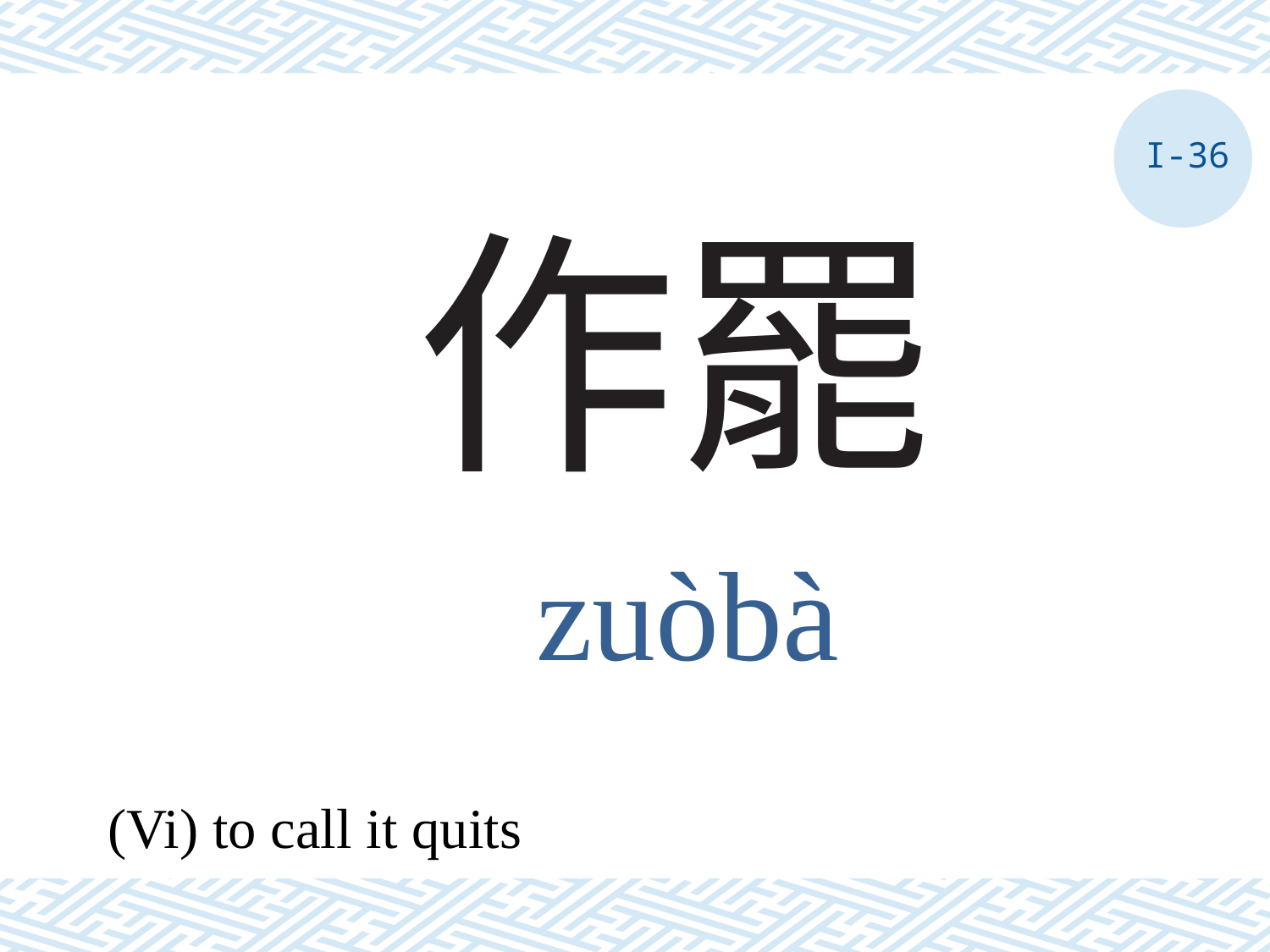

I-36

# 作罷
zuòbà
(Vi) to call it quits